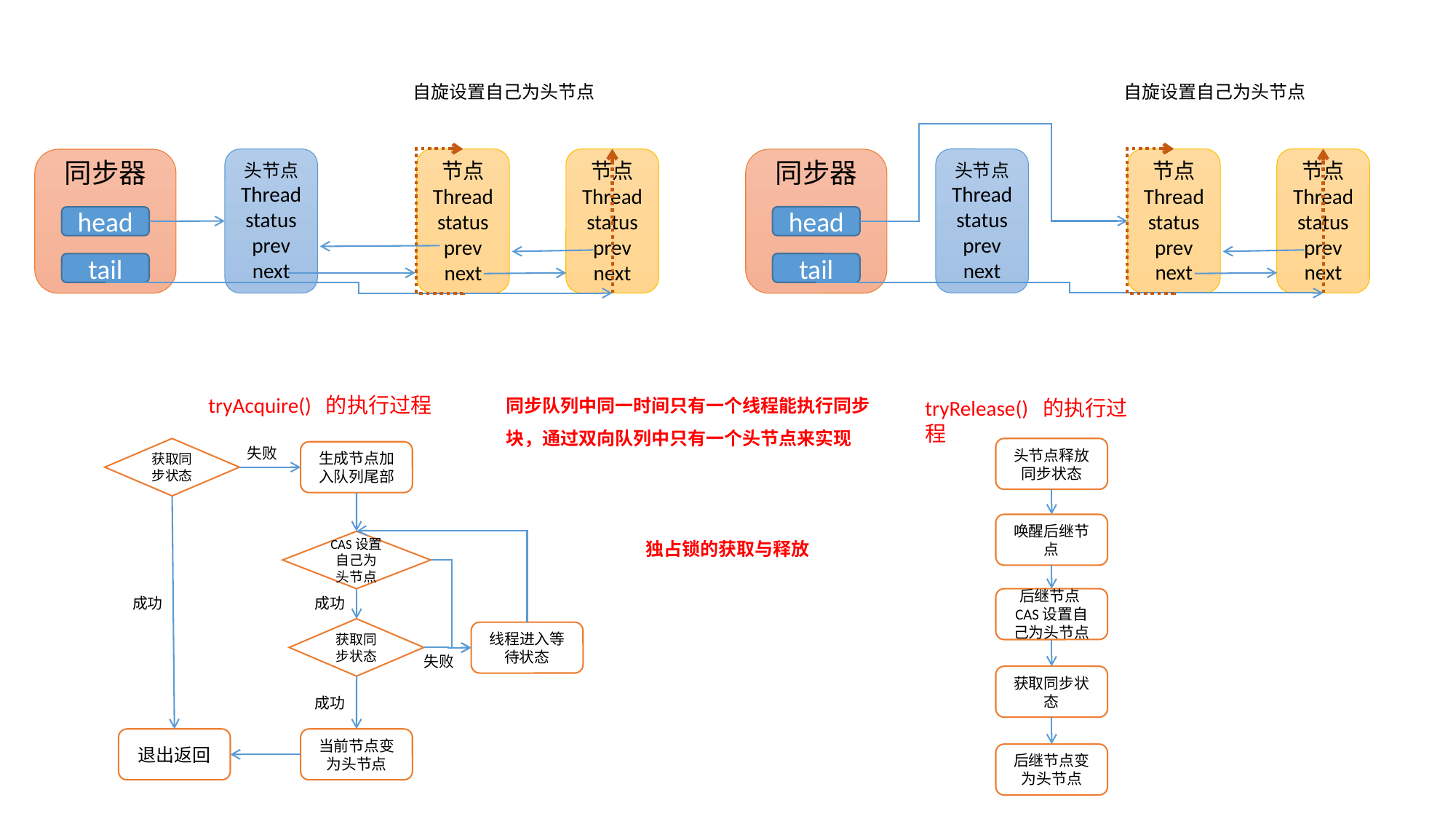

自旋设置自己为头节点
自旋设置自己为头节点
头节点
Thread
status
prev
next
节点
Thread
status
prev
next
节点
Thread
status
prev
next
头节点
Thread
status
prev
next
节点
Thread
status
prev
next
节点
Thread
status
prev
next
同步器

同步器

head
head
tail
tail
同步队列中同一时间只有一个线程能执行同步块，通过双向队列中只有一个头节点来实现
tryAcquire()  的执行过程
tryRelease()  的执行过程
获取同步状态
失败
头节点释放同步状态
生成节点加入队列尾部
唤醒后继节点
CAS设置自己为头节点
独占锁的获取与释放
成功
成功
后继节点CAS设置自己为头节点
获取同步状态
线程进入等待状态
失败
获取同步状态
成功
退出返回
当前节点变为头节点
后继节点变为头节点